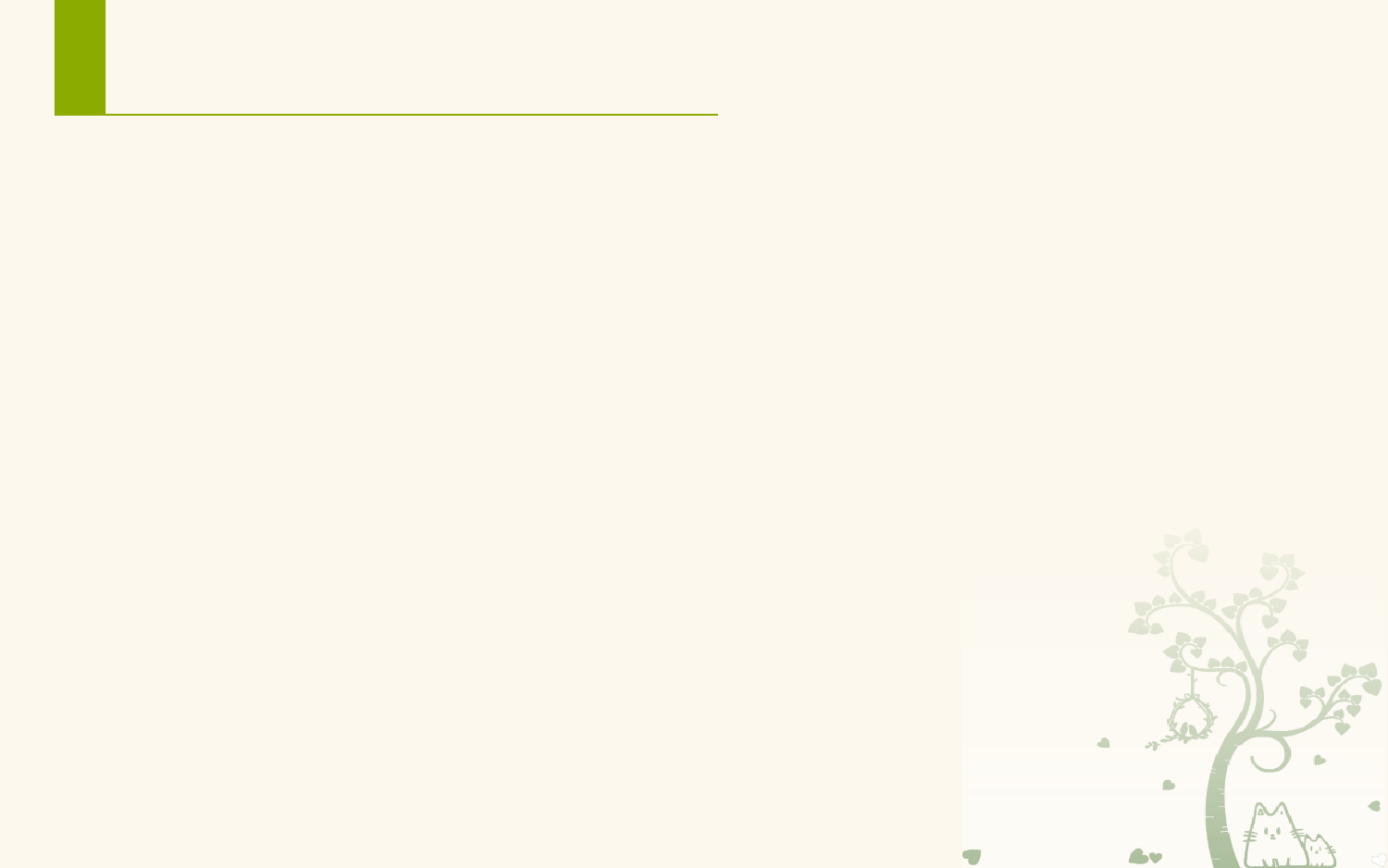

# 3.4.1 线性布局LinearLayout
常用属性
orentation： horizontal, vertical
gravity：布局的属性，控制其包含的子元素的对齐方式
layout_gravity: 用于布局中的子元素，设置其在布局中的对齐方式
layout_height\layout_width
match_parent 宽度或高度与父容器相同
wrap_content 组件的大小刚好包裹它的内容即可
id:  资源id，可使用findViewById(id) 获取该布局对象
background: 背景，图片或者颜色
layout_weight：用于子元素，设置如何安排其在父容器占用的空间